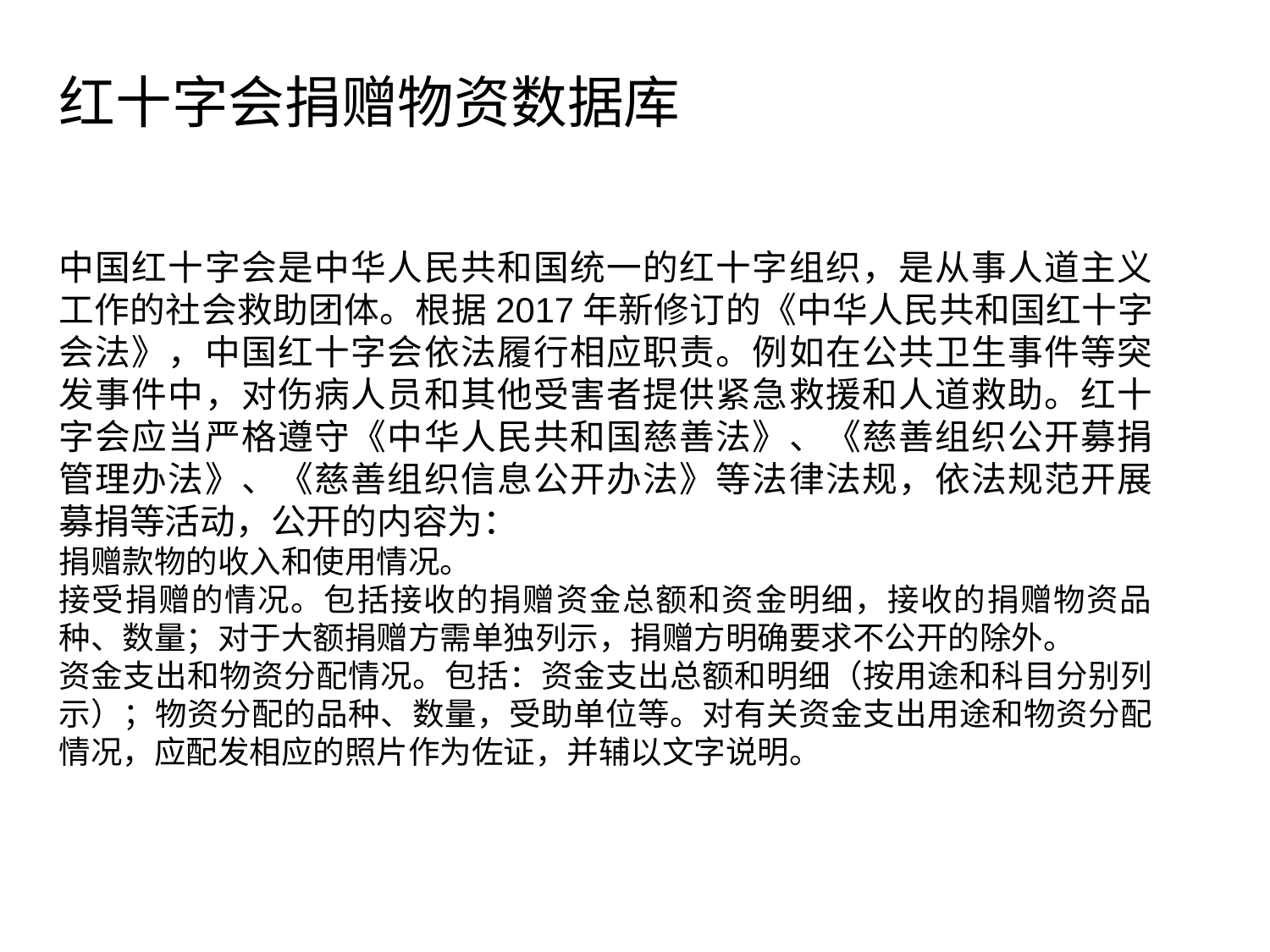

红十字会捐赠物资数据库
中国红十字会是中华人民共和国统一的红十字组织，是从事人道主义工作的社会救助团体。根据2017年新修订的《中华人民共和国红十字会法》，中国红十字会依法履行相应职责。例如在公共卫生事件等突发事件中，对伤病人员和其他受害者提供紧急救援和人道救助。红十字会应当严格遵守《中华人民共和国慈善法》、《慈善组织公开募捐管理办法》、《慈善组织信息公开办法》等法律法规，依法规范开展募捐等活动，公开的内容为：
捐赠款物的收入和使用情况。
接受捐赠的情况。包括接收的捐赠资金总额和资金明细，接收的捐赠物资品种、数量；对于大额捐赠方需单独列示，捐赠方明确要求不公开的除外。
资金支出和物资分配情况。包括：资金支出总额和明细（按用途和科目分别列示）；物资分配的品种、数量，受助单位等。对有关资金支出用途和物资分配情况，应配发相应的照片作为佐证，并辅以文字说明。